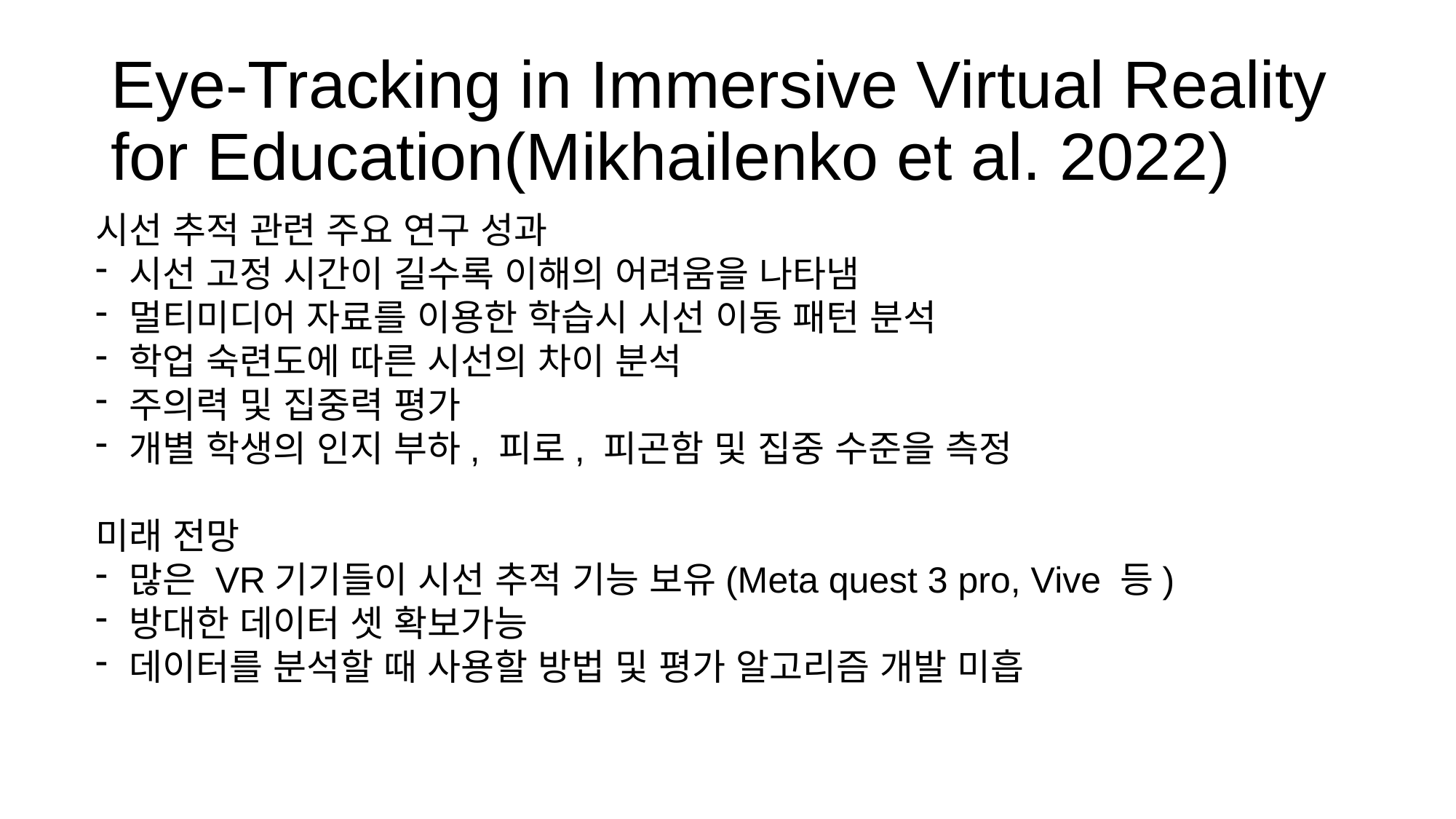

# Eye-Tracking in Immersive Virtual Reality for Education(Mikhailenko et al. 2022)
시선 추적 관련 주요 연구 성과
시선 고정 시간이 길수록 이해의 어려움을 나타냄
멀티미디어 자료를 이용한 학습시 시선 이동 패턴 분석
학업 숙련도에 따른 시선의 차이 분석
주의력 및 집중력 평가
개별 학생의 인지 부하, 피로, 피곤함 및 집중 수준을 측정

미래 전망
많은 VR기기들이 시선 추적 기능 보유(Meta quest 3 pro, Vive 등)
방대한 데이터 셋 확보가능
데이터를 분석할 때 사용할 방법 및 평가 알고리즘 개발 미흡